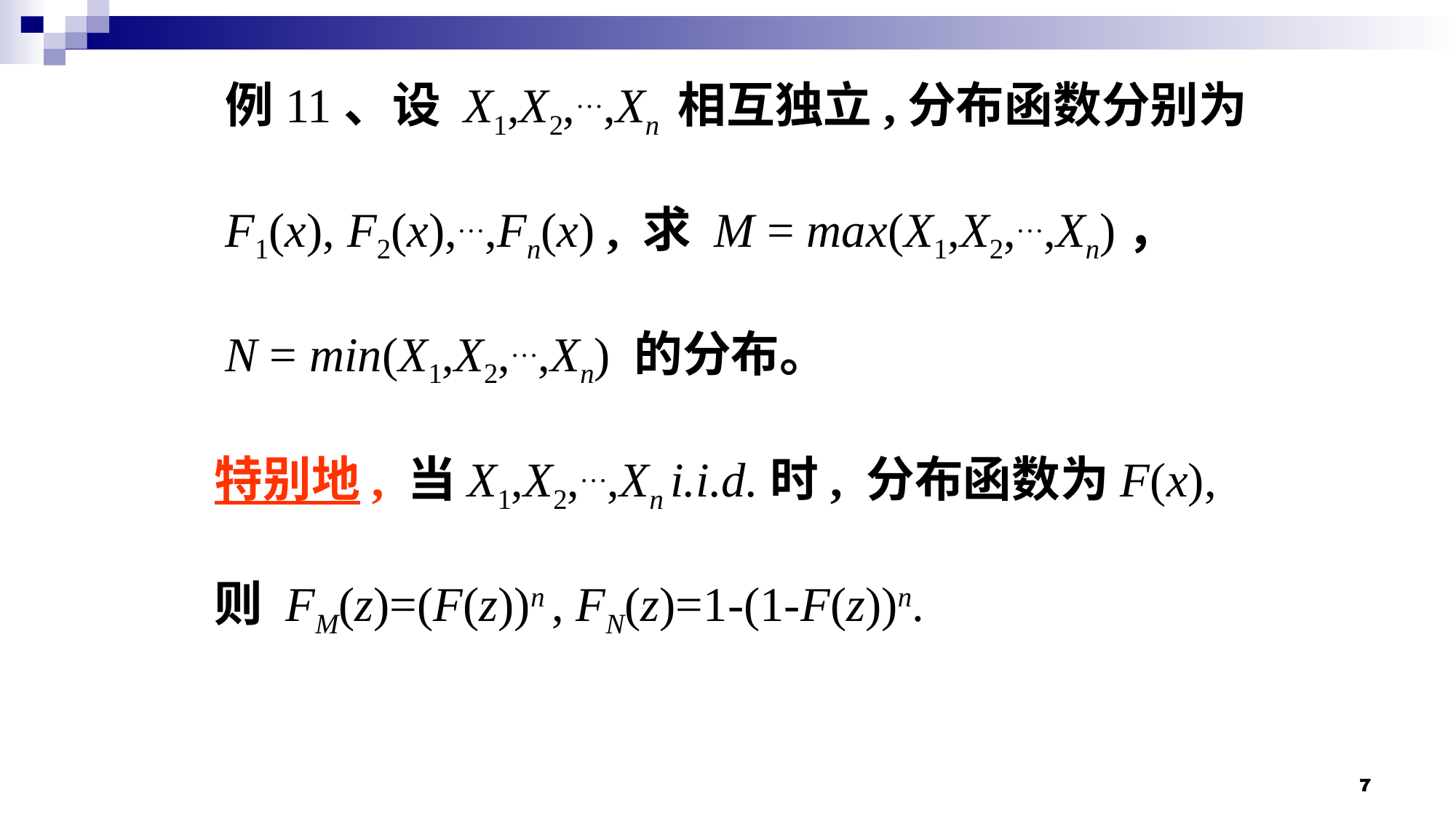

例11、设 X1,X2,…,Xn 相互独立,分布函数分别为

F1(x), F2(x),…,Fn(x) , 求 M = max(X1,X2,…,Xn)，

N = min(X1,X2,…,Xn) 的分布。
特别地, 当X1,X2,…,Xn i.i.d.时, 分布函数为F(x),

则 FM(z)=(F(z))n , FN(z)=1-(1-F(z))n.
7